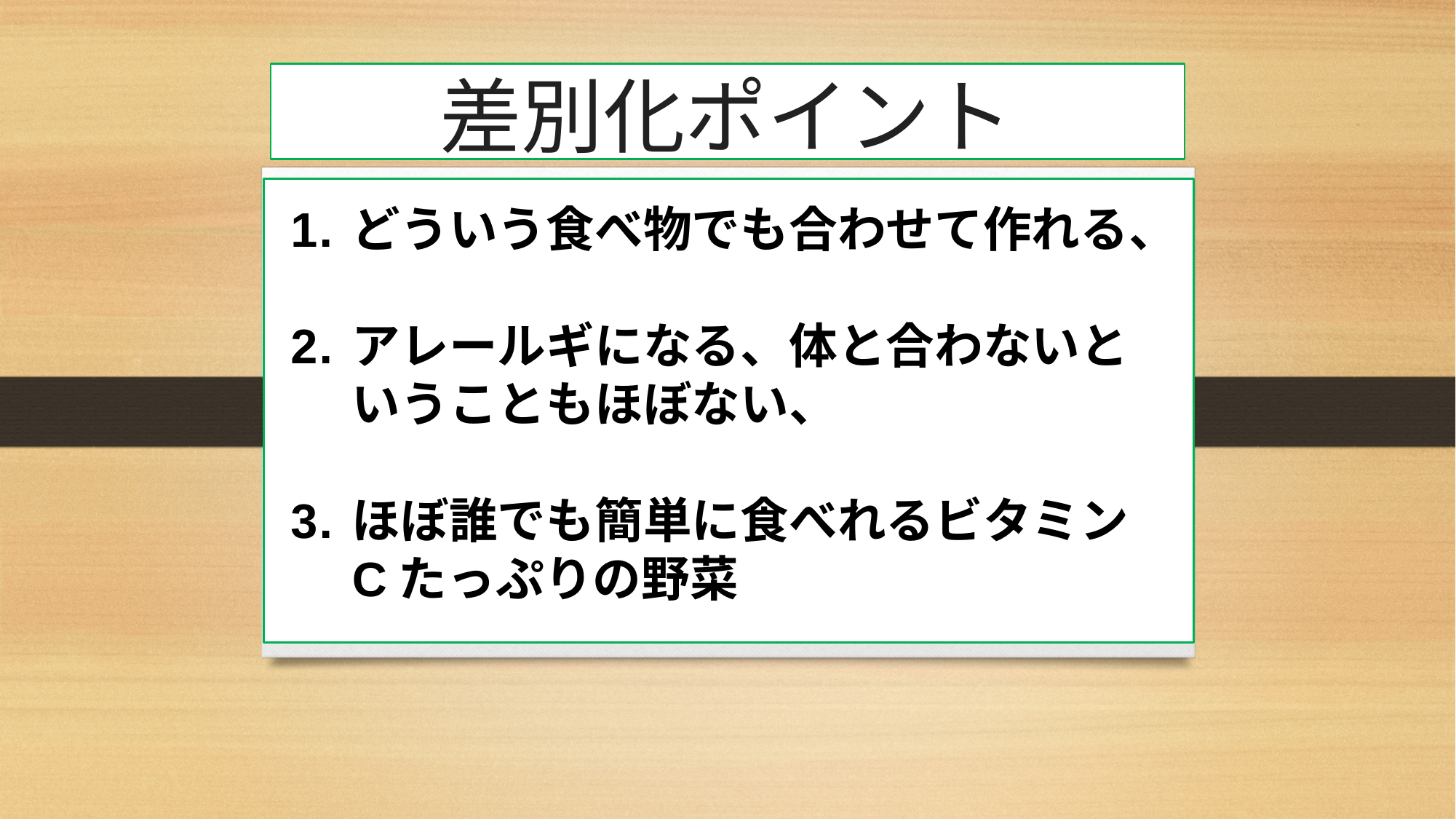

# 差別化ポイント

どういう食べ物でも合わせて作れる、

アレールギになる、体と合わないということもほぼない、

ほぼ誰でも簡単に食べれるビタミンCたっぷりの野菜